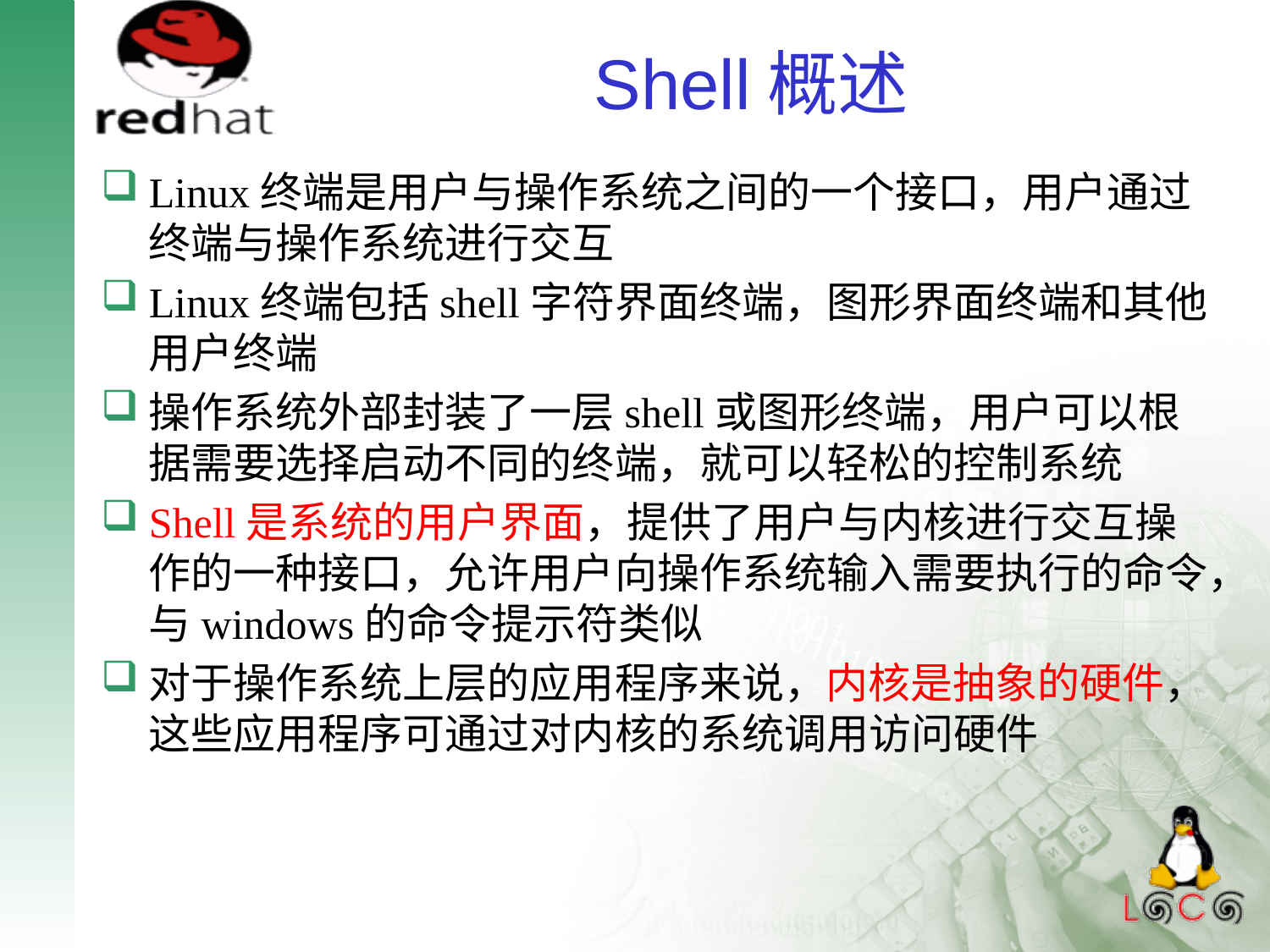

# Shell概述
Linux终端是用户与操作系统之间的一个接口，用户通过终端与操作系统进行交互
Linux终端包括shell字符界面终端，图形界面终端和其他用户终端
操作系统外部封装了一层shell或图形终端，用户可以根据需要选择启动不同的终端，就可以轻松的控制系统
Shell是系统的用户界面，提供了用户与内核进行交互操作的一种接口，允许用户向操作系统输入需要执行的命令，与windows的命令提示符类似
对于操作系统上层的应用程序来说，内核是抽象的硬件，这些应用程序可通过对内核的系统调用访问硬件